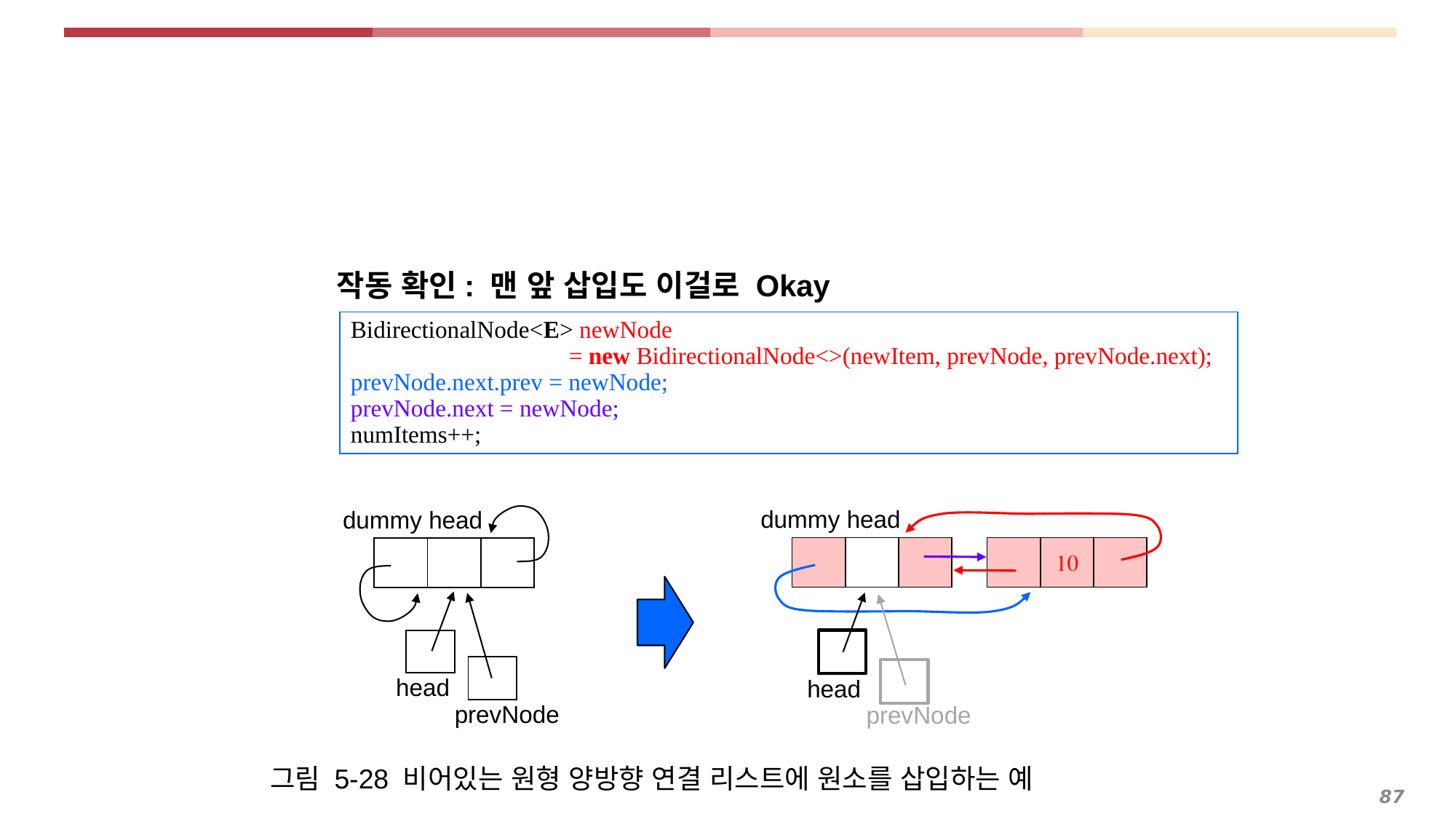

작동 확인: 맨 앞 삽입도 이걸로 Okay
BidirectionalNode<E> newNode
		= new BidirectionalNode<>(newItem, prevNode, prevNode.next);
prevNode.next.prev = newNode;
prevNode.next = newNode;
numItems++;
dummy head
dummy head

|  |  |  |
| --- | --- | --- |
|  | 10 |  |
| --- | --- | --- |
|  |  |  |
| --- | --- | --- |

|  |
| --- |
|  |
| --- |

head
head
prevNode
prevNode
그림 5-28 비어있는 원형 양방향 연결 리스트에 원소를 삽입하는 예